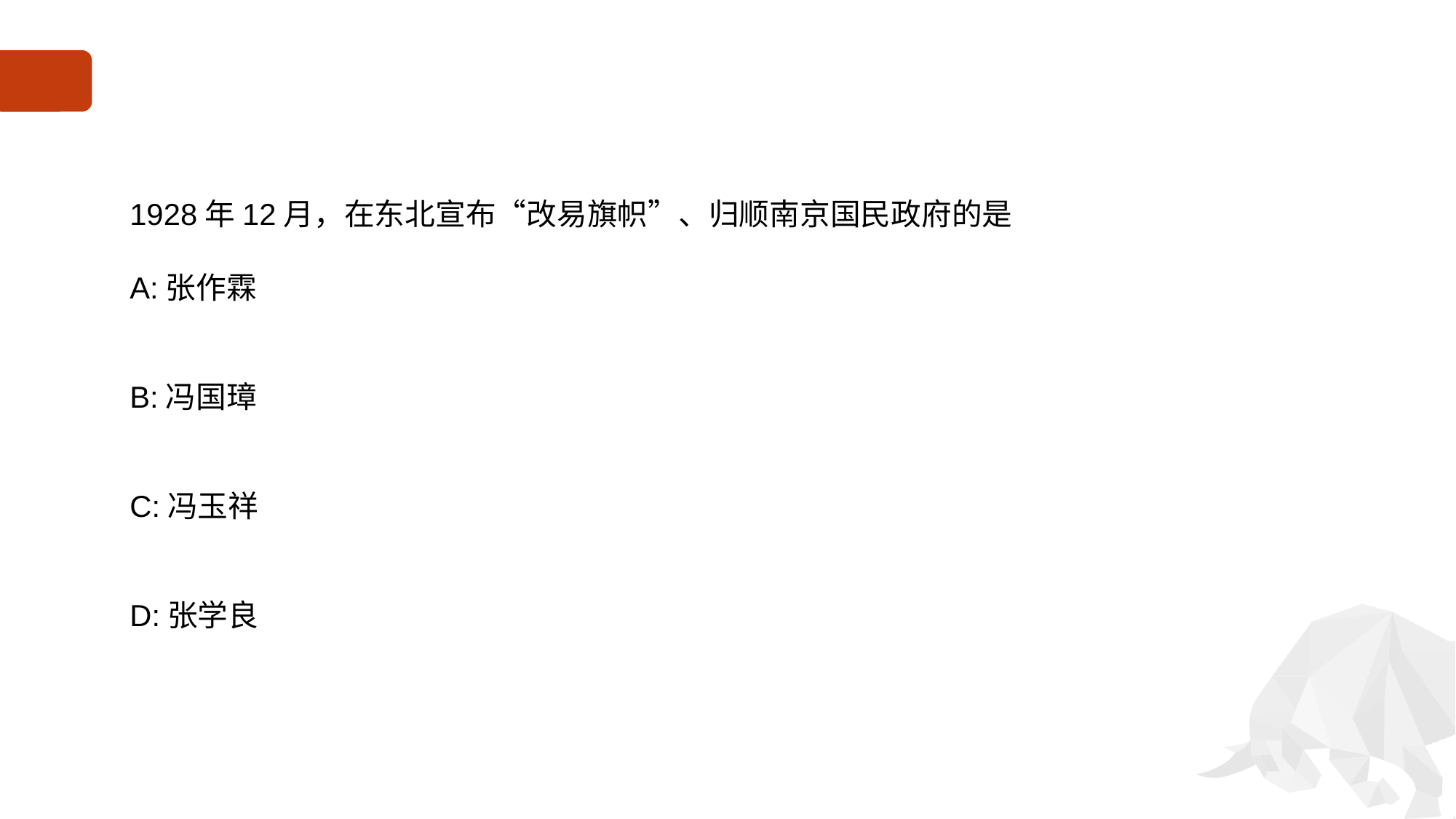

#
1928年12月，在东北宣布“改易旗帜”、归顺南京国民政府的是

A:张作霖

B:冯国璋

C:冯玉祥

D:张学良